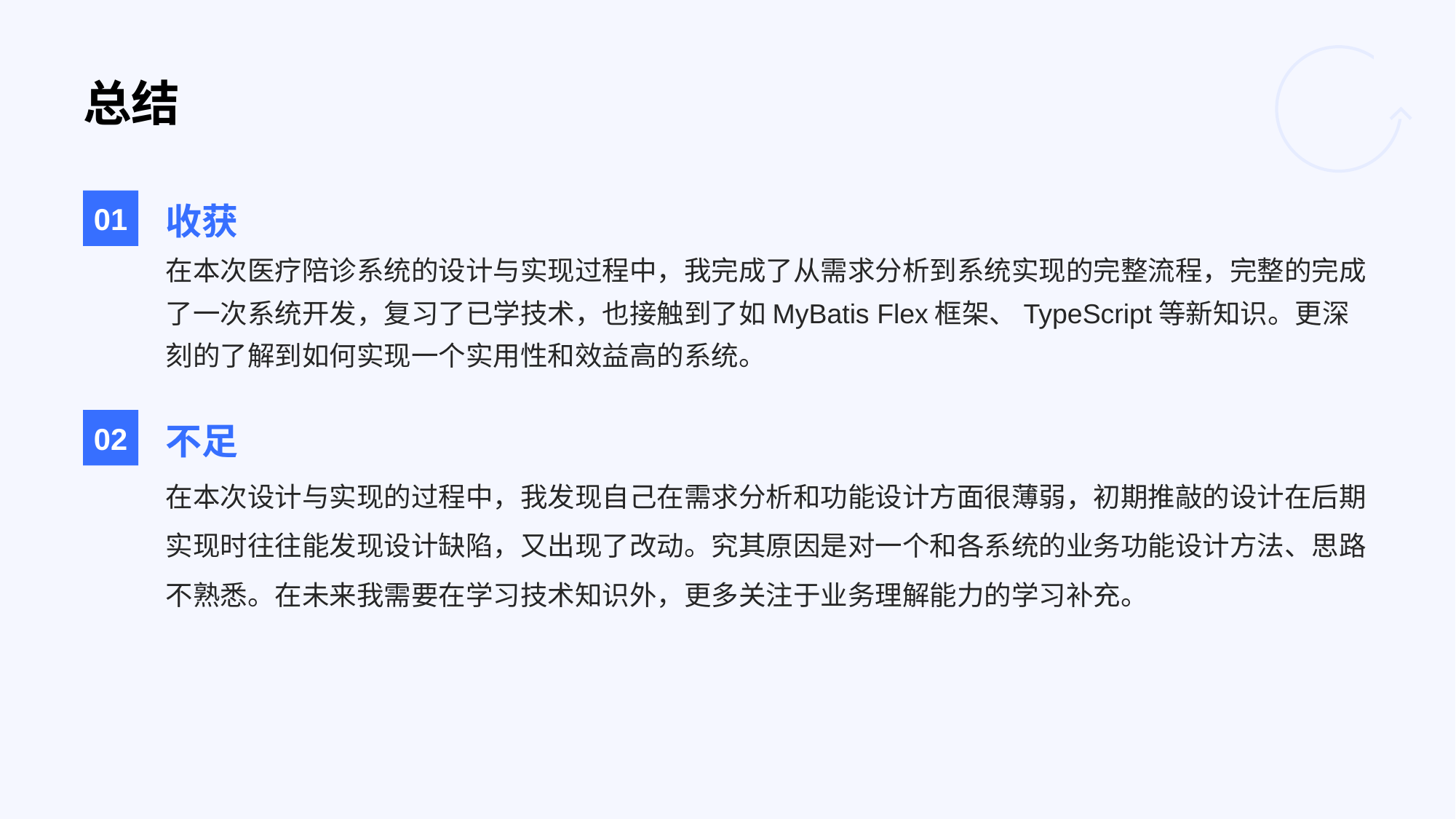

# 总结
01
收获
在本次医疗陪诊系统的设计与实现过程中，我完成了从需求分析到系统实现的完整流程，完整的完成了一次系统开发，复习了已学技术，也接触到了如MyBatis Flex框架、TypeScript等新知识。更深刻的了解到如何实现一个实用性和效益高的系统。
02
不足
在本次设计与实现的过程中，我发现自己在需求分析和功能设计方面很薄弱，初期推敲的设计在后期实现时往往能发现设计缺陷，又出现了改动。究其原因是对一个和各系统的业务功能设计方法、思路不熟悉。在未来我需要在学习技术知识外，更多关注于业务理解能力的学习补充。